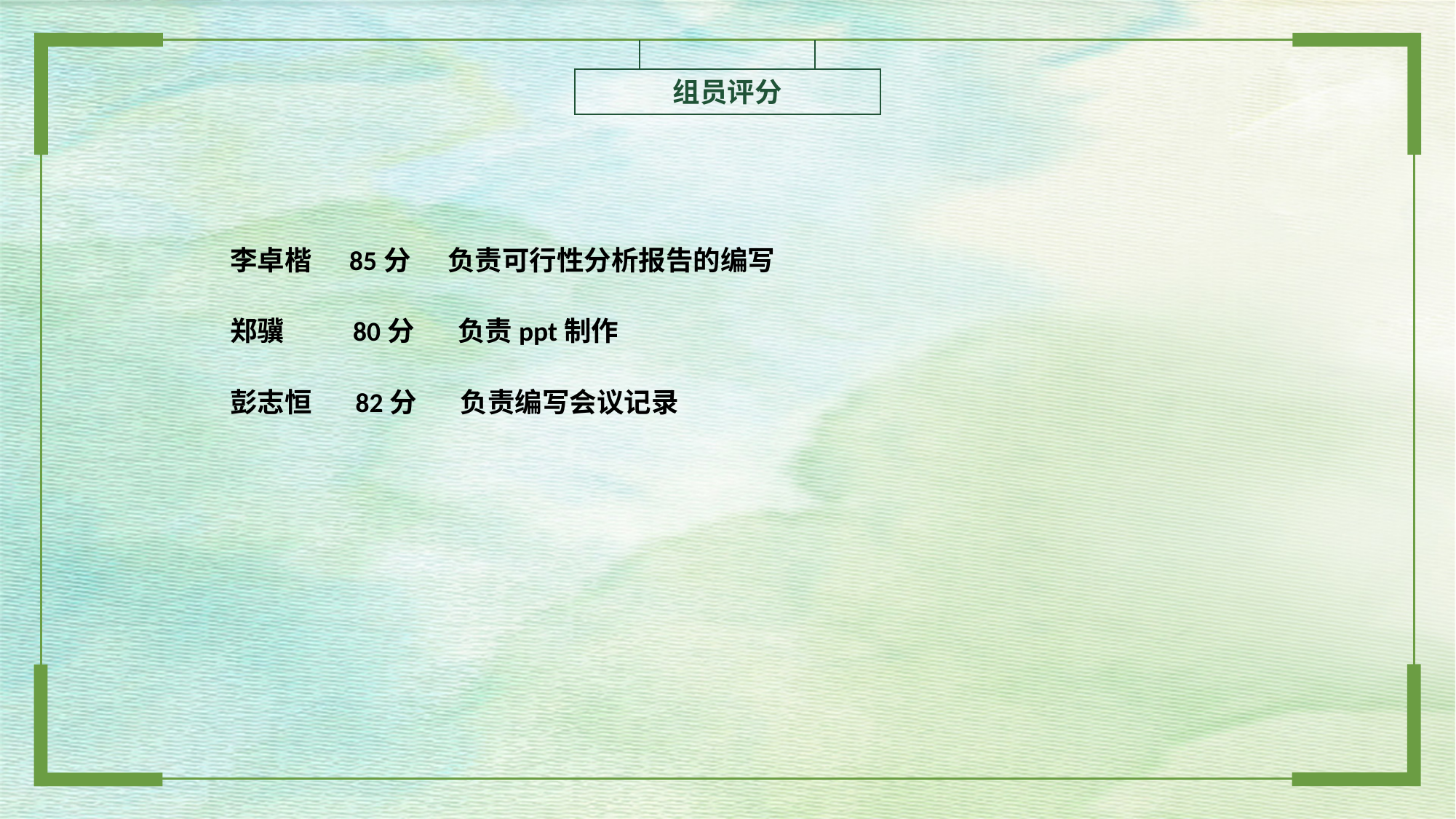

组员评分
李卓楷     85分      负责可行性分析报告的编写
郑骥          80分       负责ppt制作
彭志恒      82分       负责编写会议记录